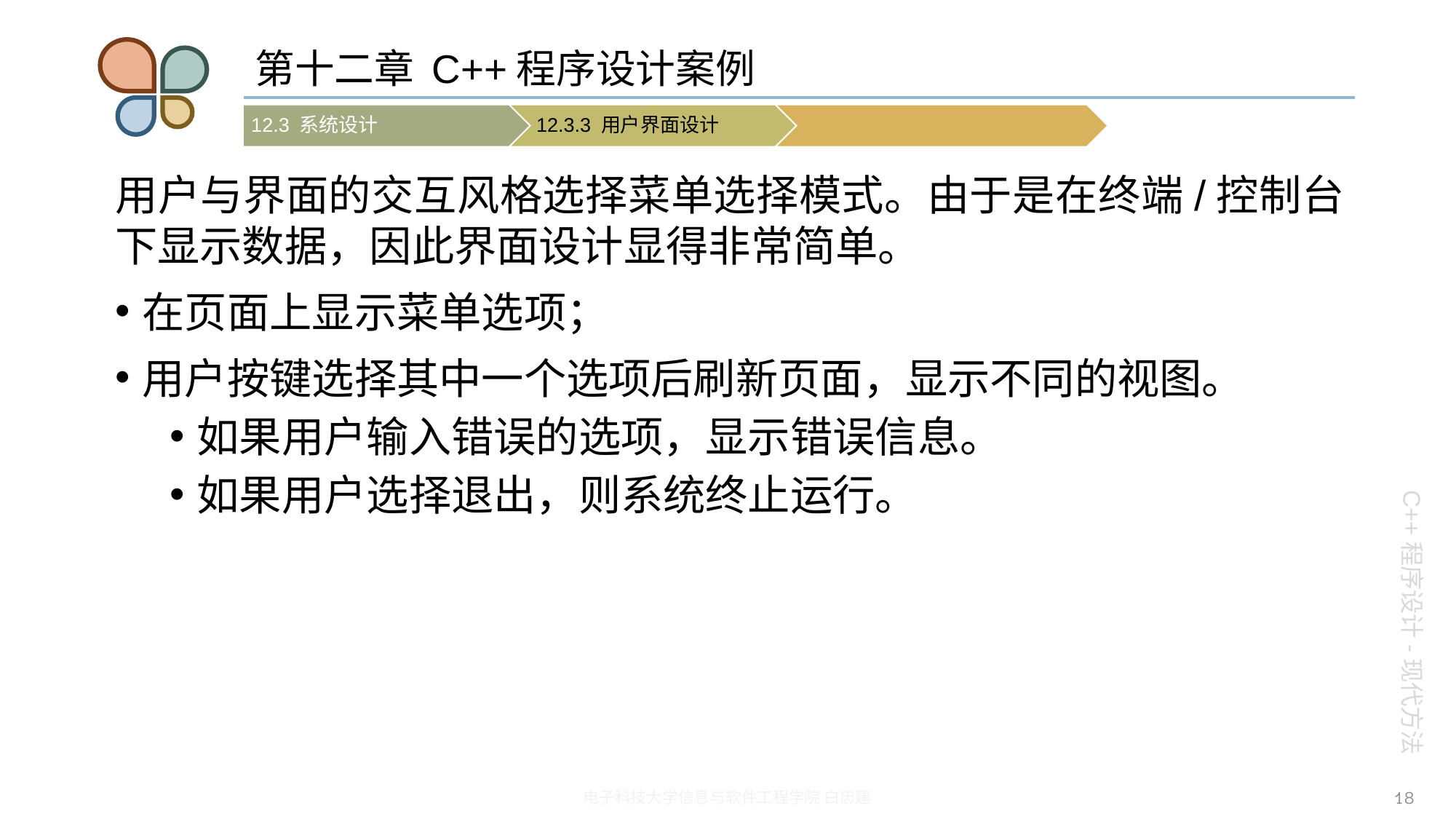

# 第十二章 C++程序设计案例
12.3 系统设计
12.3.3 用户界面设计

用户与界面的交互风格选择菜单选择模式。由于是在终端/控制台下显示数据，因此界面设计显得非常简单。
在页面上显示菜单选项；
用户按键选择其中一个选项后刷新页面，显示不同的视图。
如果用户输入错误的选项，显示错误信息。
如果用户选择退出，则系统终止运行。
18